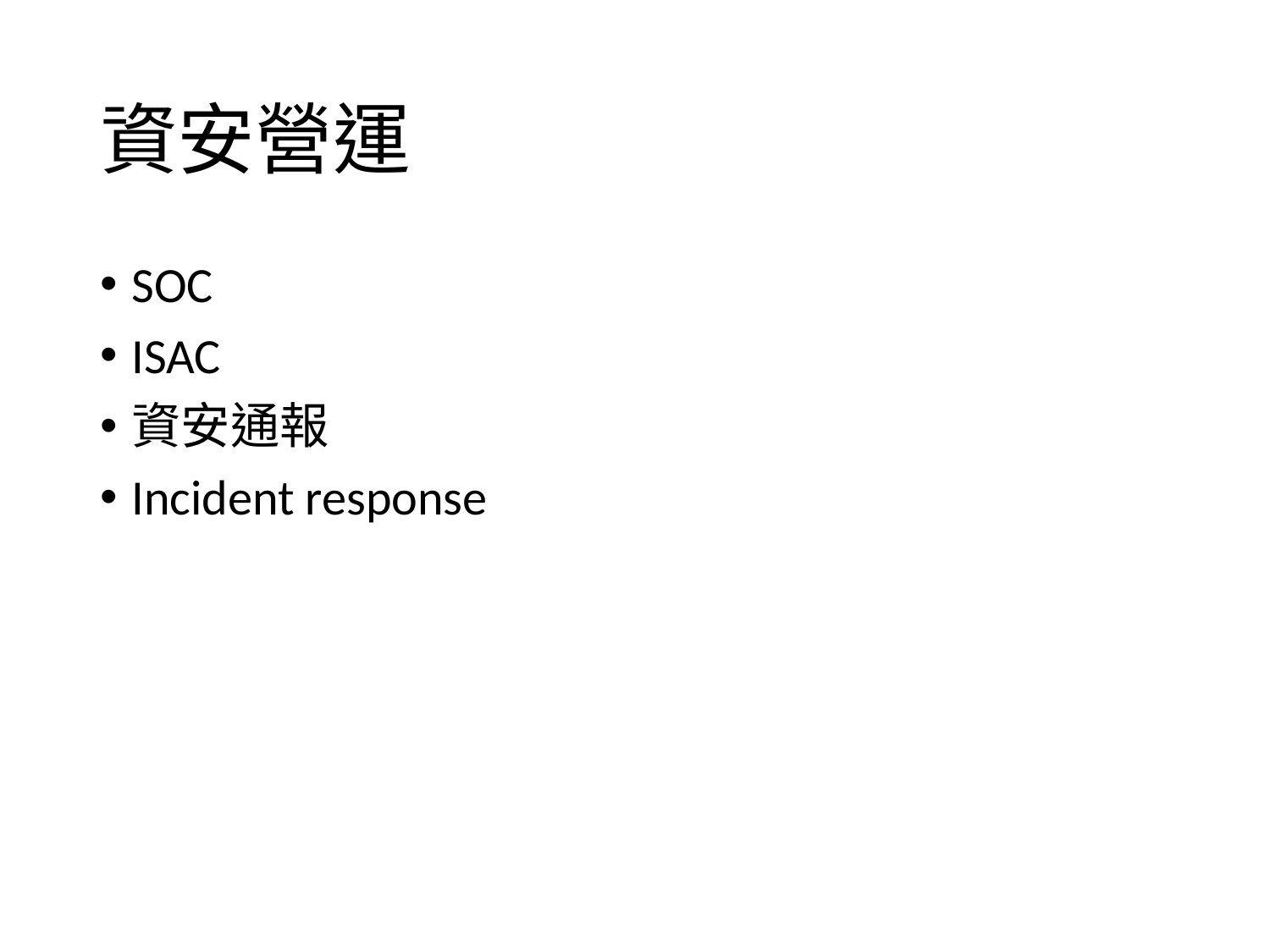

# 資安營運
SOC
ISAC
資安通報
Incident response